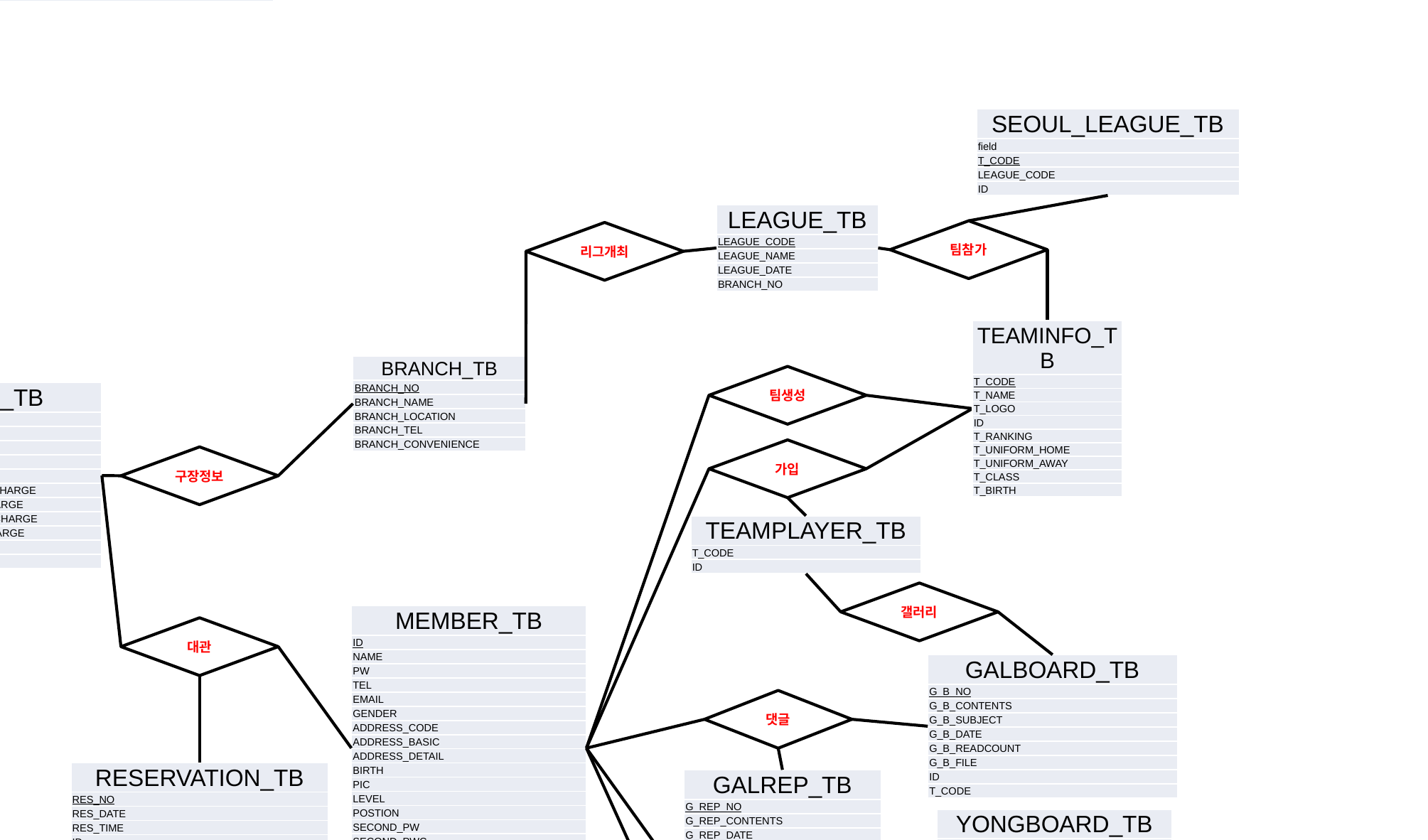

| PLAYER\_REGIST\_TB |
| --- |
| PLAYER\_GAMES |
| PLAYER\_GOALS |
| PLAYER\_YELLOW |
| PLAYER\_RED |
| ID |
| LEAGUE\_CODE |
| T\_CODE |
| LEAGUE\_RESULT\_TB |
| --- |
| LEAGUE\_WIN |
| LEAGUE\_LOSE |
| LEAGUE\_POINT |
| LEAGUE\_DRAW |
| LEAGUE\_GOALS |
| T\_CODE |
| LEAGUE\_CODE |
| NOTICEBOARD\_TB |
| --- |
| N\_NUM |
| N\_TITLE |
| N\_DATE |
| N\_CONTENTS |
| N\_READCOUNT |
| N\_FILE |
| SEOUL\_LEAGUE\_TB |
| --- |
| field |
| T\_CODE |
| LEAGUE\_CODE |
| ID |
| LEAGUE\_TB |
| --- |
| LEAGUE\_CODE |
| LEAGUE\_NAME |
| LEAGUE\_DATE |
| BRANCH\_NO |
팀참가
리그개최
| TEAMINFO\_TB |
| --- |
| T\_CODE |
| T\_NAME |
| T\_LOGO |
| ID |
| T\_RANKING |
| T\_UNIFORM\_HOME |
| T\_UNIFORM\_AWAY |
| T\_CLASS |
| T\_BIRTH |
| BRANCH\_TB |
| --- |
| BRANCH\_NO |
| BRANCH\_NAME |
| BRANCH\_LOCATION |
| BRANCH\_TEL |
| BRANCH\_CONVENIENCE |
팀생성
| GROUND\_TB |
| --- |
| GROUND\_NO |
| GROUND\_NAME |
| GROUND\_PIC |
| GROUND\_FIELD |
| GROUND\_SIZE |
| GROUND\_WEEKDAYDAYTIME\_CHARGE |
| GROUND\_WEEKDAYNIGHT\_CHARGE |
| GROUND\_WEEKENDDAYTIME\_CHARGE |
| GROUND\_WEEKENDNIGHT\_CHARGE |
| GROUND\_AVAILABLEDATE |
| BRANCH\_NO |
가입
구장정보
| TEAMPLAYER\_TB |
| --- |
| T\_CODE |
| ID |
갤러리
| MEMBER\_TB |
| --- |
| ID |
| NAME |
| PW |
| TEL |
| EMAIL |
| GENDER |
| ADDRESS\_CODE |
| ADDRESS\_BASIC |
| ADDRESS\_DETAIL |
| BIRTH |
| PIC |
| LEVEL |
| POSTION |
| SECOND\_PW |
| SECOND\_PWC |
| BANK\_CODE |
| ACCOUNT\_CODE |
| ACCOUNT\_HOLDER |
대관
| GALBOARD\_TB |
| --- |
| G\_B\_NO |
| G\_B\_CONTENTS |
| G\_B\_SUBJECT |
| G\_B\_DATE |
| G\_B\_READCOUNT |
| G\_B\_FILE |
| ID |
| T\_CODE |
댓글
| RESERVATION\_TB |
| --- |
| RES\_NO |
| RES\_DATE |
| RES\_TIME |
| ID |
| GROUND\_NO |
| PAYMENT\_CHARGE |
| GALREP\_TB |
| --- |
| G\_REP\_NO |
| G\_REP\_CONTENTS |
| G\_REP\_DATE |
| ID |
| G\_B\_NO |
| YONGBOARD\_TB |
| --- |
| Y\_B\_NO |
| Y\_B\_NAME |
| Y\_B\_BRANCH |
| Y\_B\_GROUND |
| Y\_B\_TEL |
| Y\_B\_SCHEDULE |
| Y\_B\_TIME |
| Y\_B\_STATUS |
| Y\_B\_LEVEL |
| Y\_B\_CONTENTS |
| ID |
용병
QNA
| QNABOARD\_TB |
| --- |
| Q\_B\_NO |
| Q\_B\_NAME |
| Q\_B\_SECRET |
| Q\_B\_SECRETCODE |
| Q\_B\_DATE |
| Q\_B\_READCOUNT |
| Q\_B\_CONTENTS |
| Q\_B\_TITLE |
| ID |